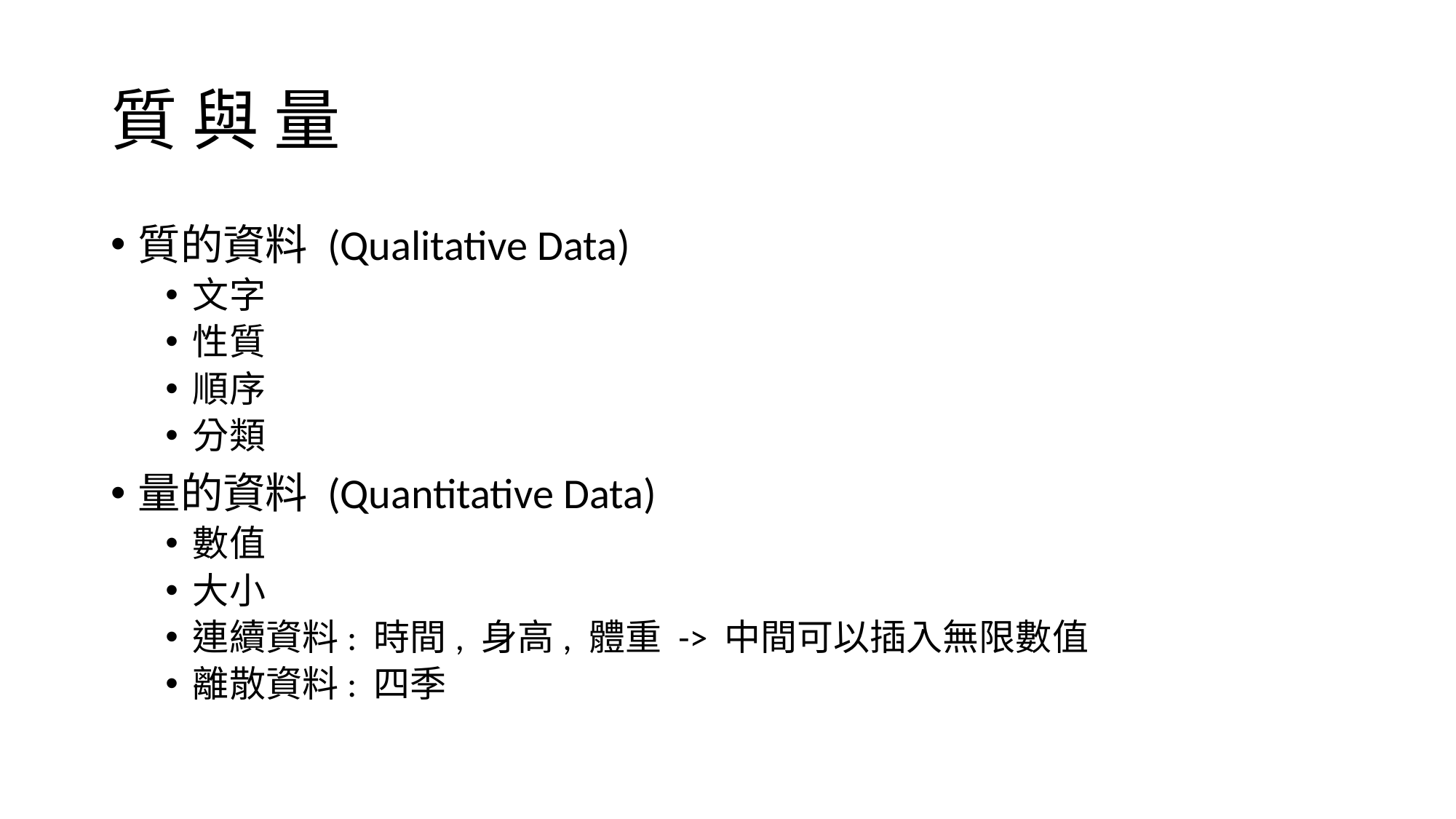

# 質 與 量
質的資料 (Qualitative Data)
文字
性質
順序
分類
量的資料 (Quantitative Data)
數值
大小
連續資料: 時間, 身高, 體重 -> 中間可以插入無限數值
離散資料: 四季